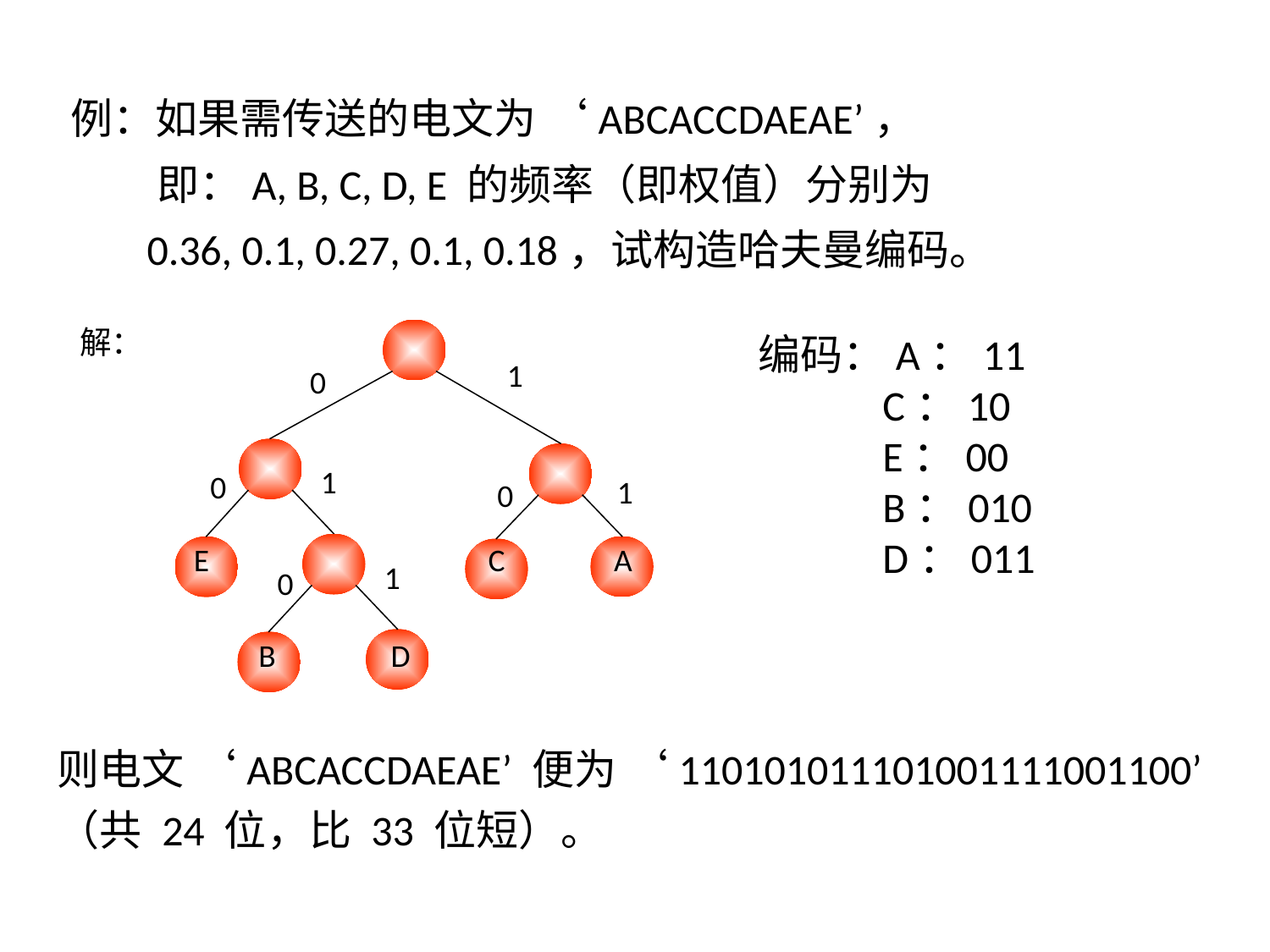

例：如果需传送的电文为 ‘ABCACCDAEAE’，
        即：A, B, C, D, E 的频率（即权值）分别为
        0.36, 0.1, 0.27, 0.1, 0.18，试构造哈夫曼编码。
解：

编码：A：11
             C：10
             E：00
             B：010
             D：011
1
1
1
1
0
0
0
0

E

C
A

B

D

则电文 ‘ABCACCDAEAE’ 便为 ‘110101011101001111001100’
（共 24 位，比 33 位短）。